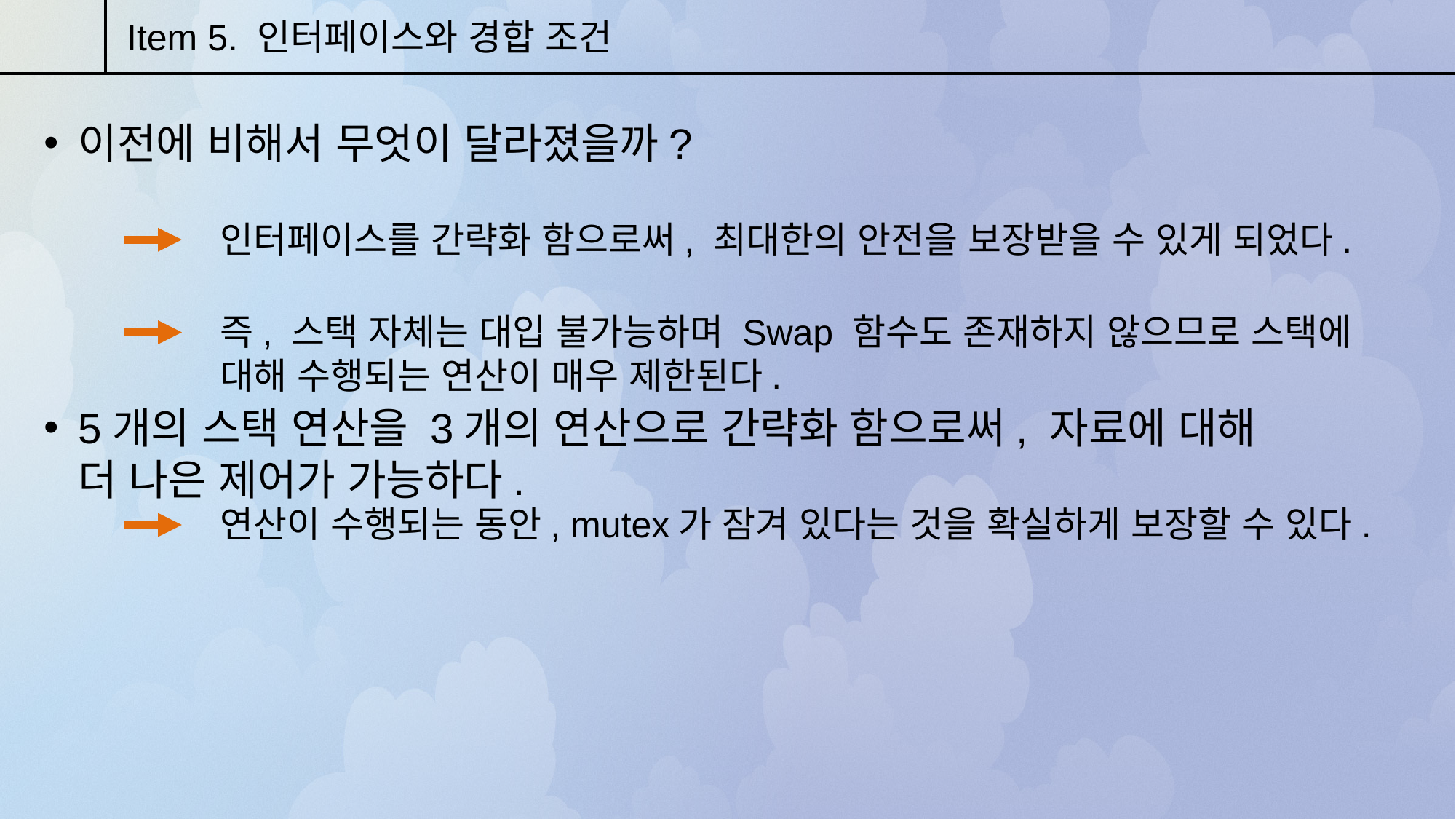

Item 5. 인터페이스와 경합 조건
이전에 비해서 무엇이 달라졌을까?
인터페이스를 간략화 함으로써, 최대한의 안전을 보장받을 수 있게 되었다.
즉, 스택 자체는 대입 불가능하며 Swap 함수도 존재하지 않으므로 스택에 대해 수행되는 연산이 매우 제한된다.
5개의 스택 연산을 3개의 연산으로 간략화 함으로써, 자료에 대해 더 나은 제어가 가능하다.
연산이 수행되는 동안, mutex가 잠겨 있다는 것을 확실하게 보장할 수 있다.